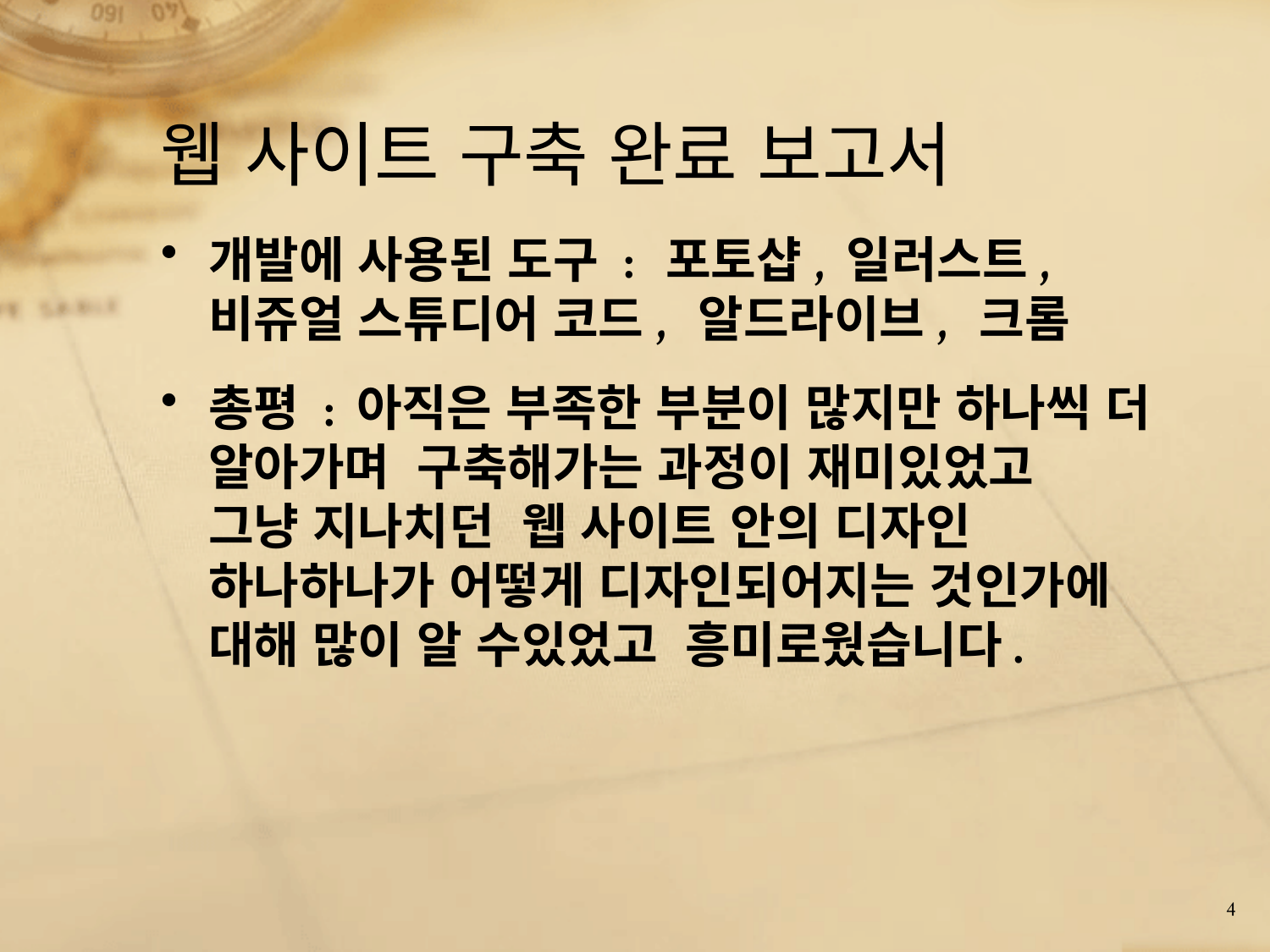

# 웹 사이트 구축 완료 보고서
개발에 사용된 도구 :  포토샵, 일러스트,  비쥬얼 스튜디어 코드,  알드라이브,  크롬
총평 : 아직은 부족한 부분이 많지만 하나씩 더 알아가며  구축해가는 과정이 재미있었고  그냥 지나치던  웹 사이트 안의 디자인 하나하나가 어떻게 디자인되어지는 것인가에 대해 많이 알 수있었고  흥미로웠습니다.
4